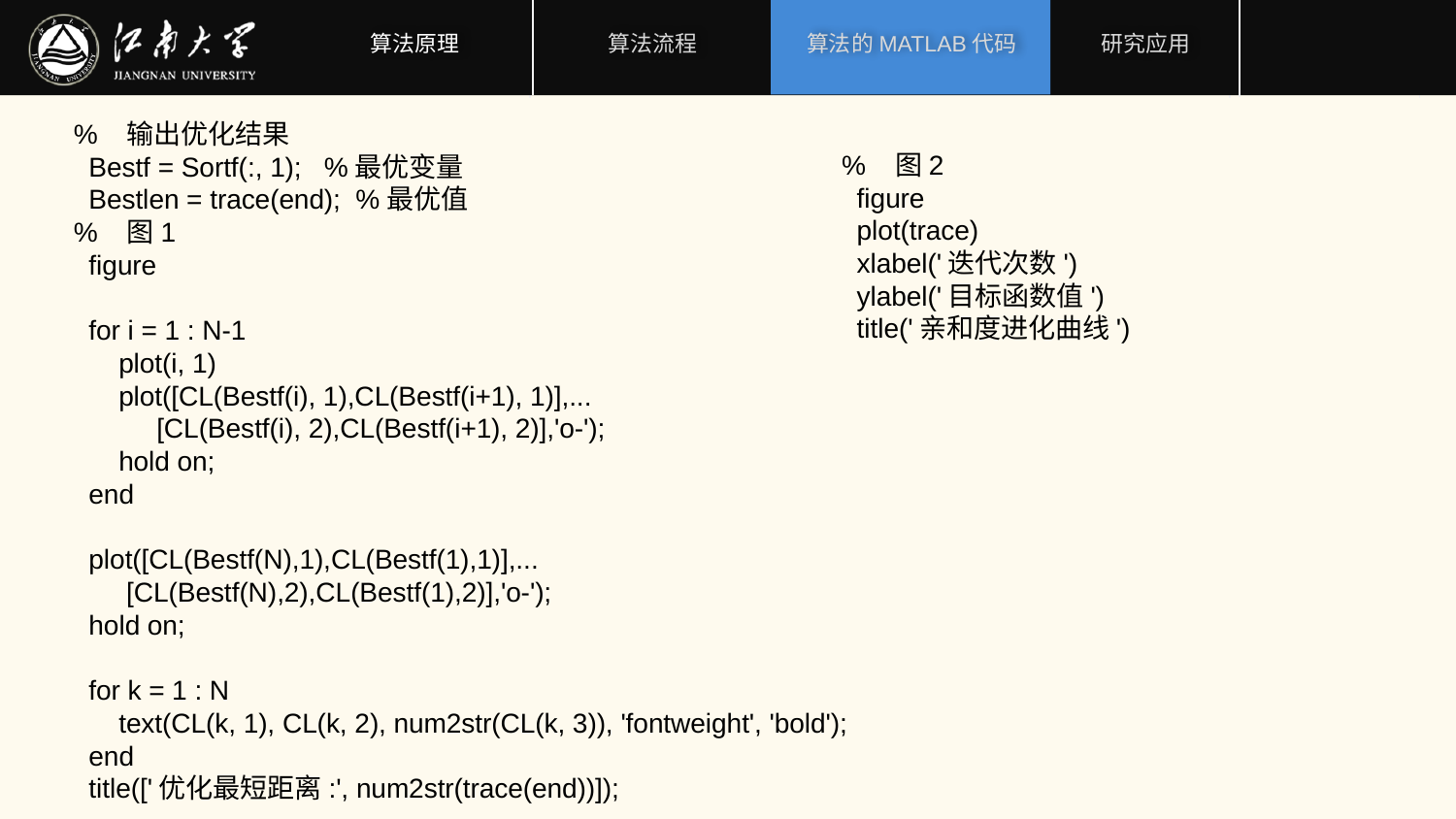

%   图2
  figure
  plot(trace)
  xlabel('迭代次数')
  ylabel('目标函数值')
  title('亲和度进化曲线')
%   输出优化结果
  Bestf = Sortf(:, 1);   %最优变量
  Bestlen = trace(end);  %最优值
%   图1
  figure

  for i = 1 : N-1
      plot(i, 1)
      plot([CL(Bestf(i), 1),CL(Bestf(i+1), 1)],...
           [CL(Bestf(i), 2),CL(Bestf(i+1), 2)],'o-');
      hold on;
  end

  plot([CL(Bestf(N),1),CL(Bestf(1),1)],...
       [CL(Bestf(N),2),CL(Bestf(1),2)],'o-');
  hold on;

  for k = 1 : N
      text(CL(k, 1), CL(k, 2), num2str(CL(k, 3)), 'fontweight', 'bold');
  end
  title(['优化最短距离:', num2str(trace(end))]);